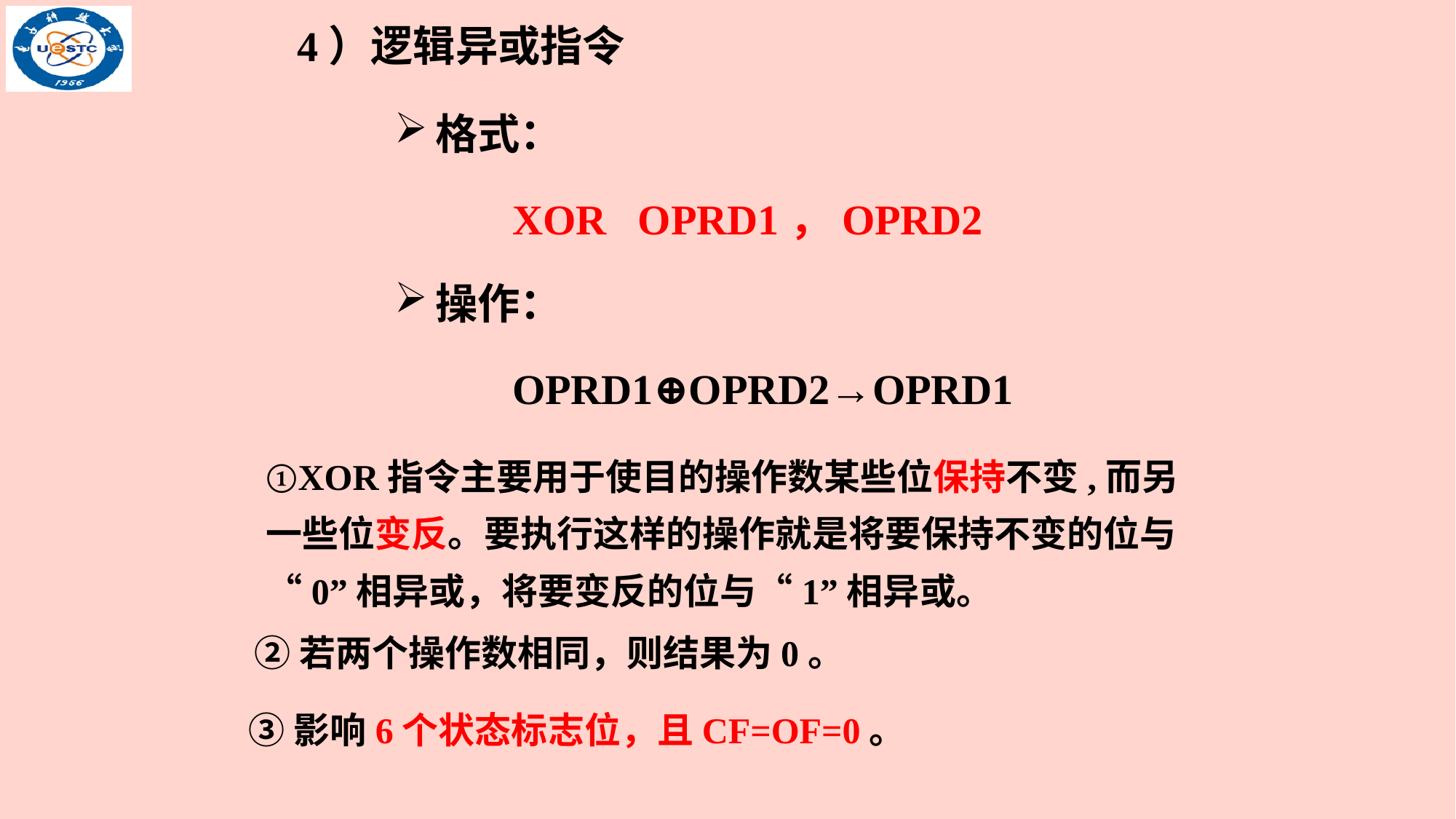

4）逻辑异或指令
格式：
      XOR   OPRD1，OPRD2
操作：
      OPRD1⊕OPRD2→OPRD1
①XOR指令主要用于使目的操作数某些位保持不变,而另一些位变反。要执行这样的操作就是将要保持不变的位与“0”相异或，将要变反的位与“1”相异或。
②若两个操作数相同，则结果为0。
③影响6个状态标志位，且CF=OF=0。